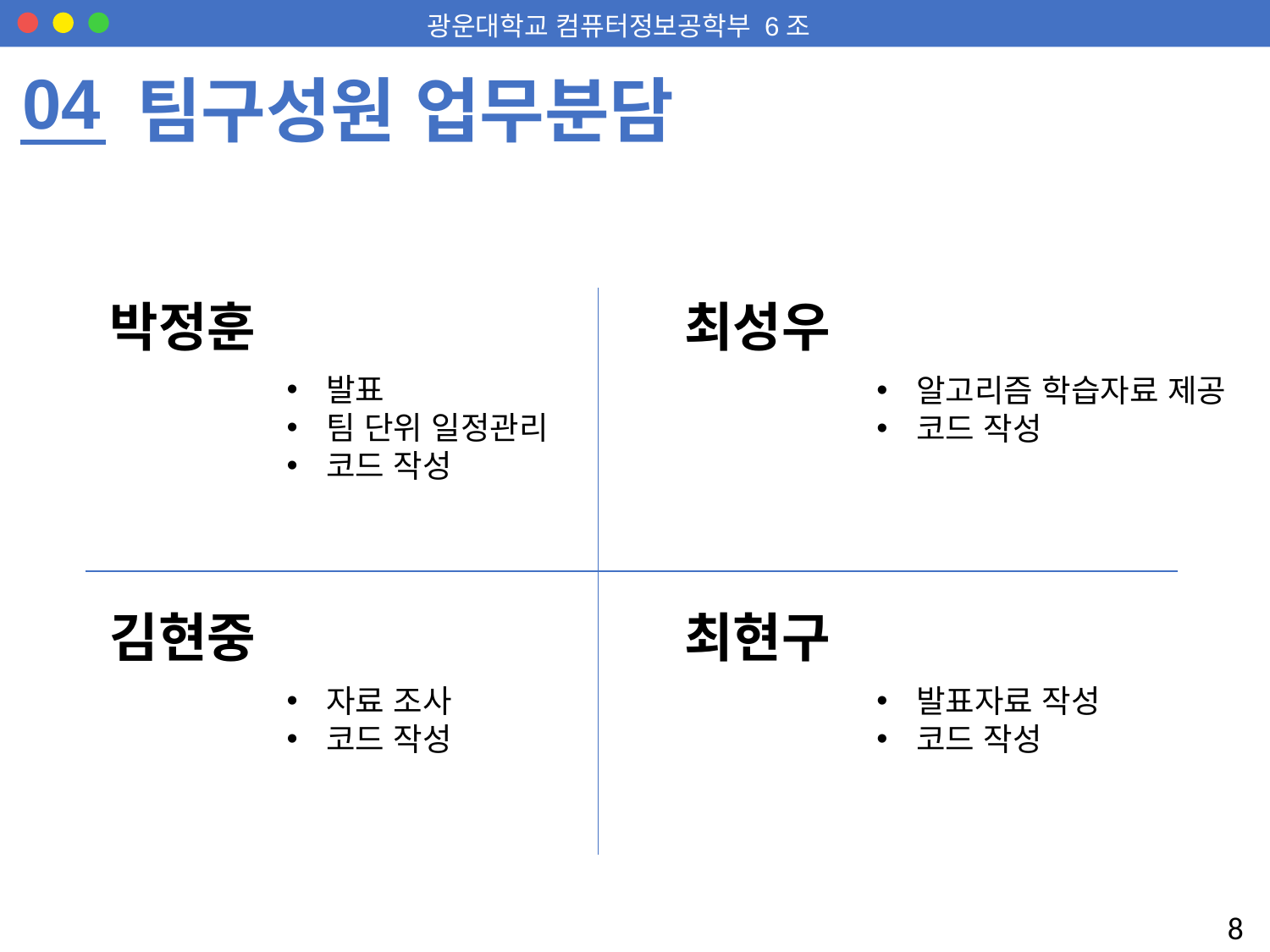

04
팀구성원 업무분담
박정훈
최성우
발표
팀 단위 일정관리
코드 작성
알고리즘 학습자료 제공
코드 작성
김현중
최현구
자료 조사
코드 작성
발표자료 작성
코드 작성
8